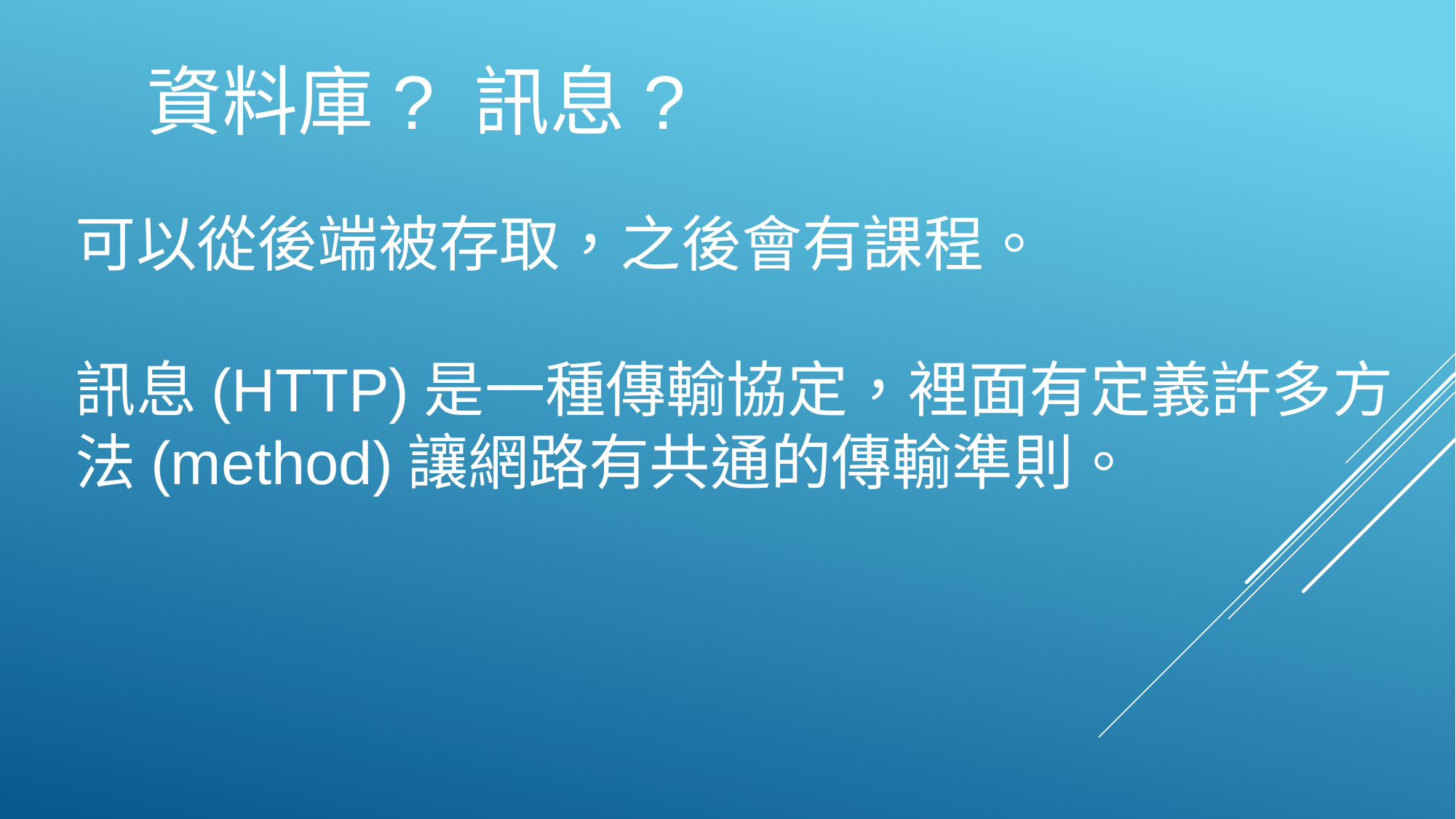

資料庫? 訊息?
可以從後端被存取，之後會有課程。

訊息(HTTP)是一種傳輸協定，裡面有定義許多方法(method)讓網路有共通的傳輸準則。